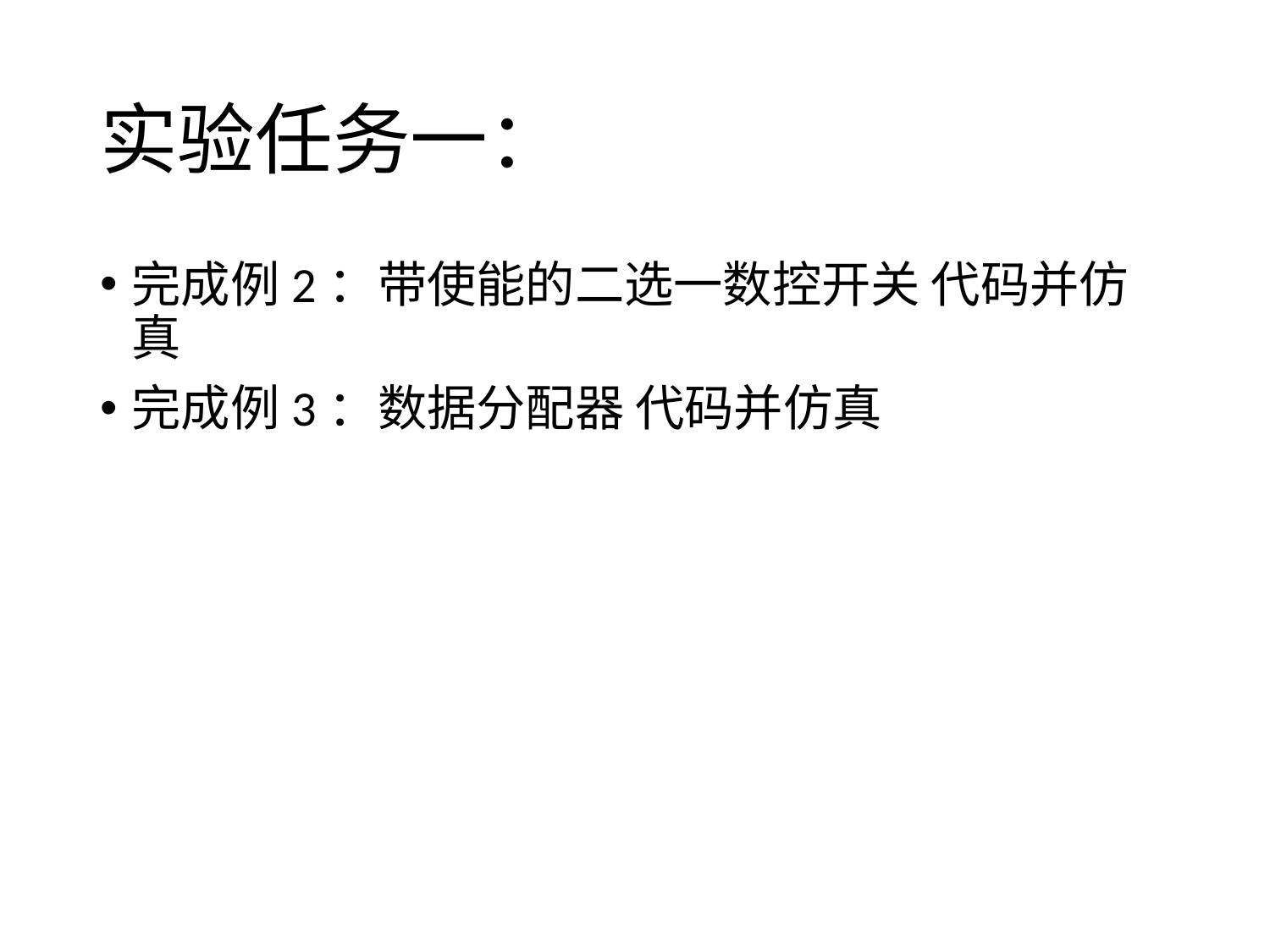

# 实验任务一：
完成例2：带使能的二选一数控开关 代码并仿真
完成例3：数据分配器 代码并仿真